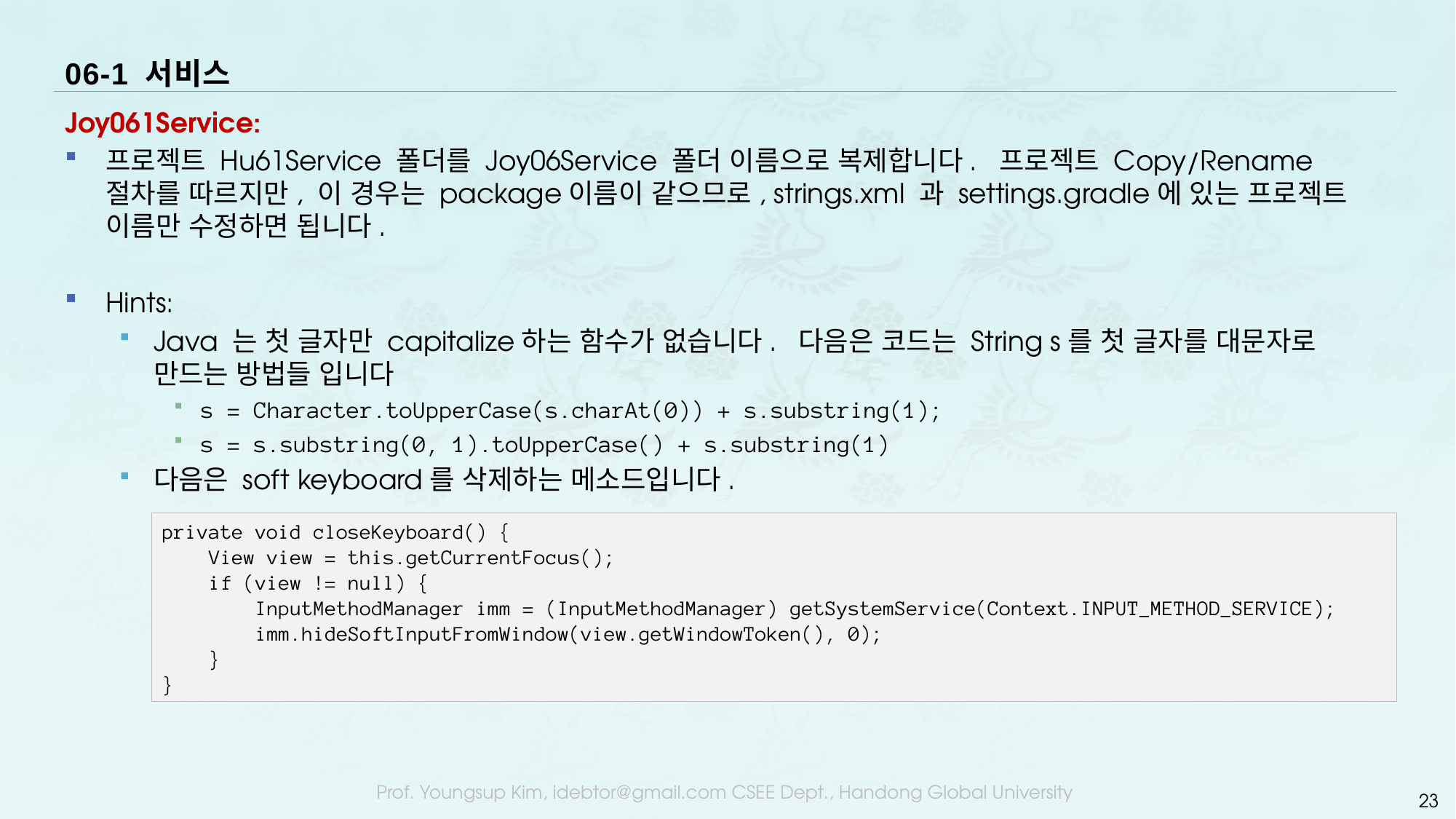

# 06-1 서비스
Joy061Service:
프로젝트 Hu61Service 폴더를 Joy06Service 폴더 이름으로 복제합니다.  프로젝트 Copy/Rename 절차를 따르지만, 이 경우는 package이름이 같으므로, strings.xml 과 settings.gradle에 있는 프로젝트 이름만 수정하면 됩니다.

Hints:
Java 는 첫 글자만 capitalize하는 함수가 없습니다.  다음은 코드는 String s를 첫 글자를 대문자로 만드는 방법들 입니다
s = Character.toUpperCase(s.charAt(0)) + s.substring(1);
s = s.substring(0, 1).toUpperCase() + s.substring(1)
다음은 soft keyboard를 삭제하는 메소드입니다.

private void closeKeyboard() {
    View view = this.getCurrentFocus();
    if (view != null) {
        InputMethodManager imm = (InputMethodManager) getSystemService(Context.INPUT_METHOD_SERVICE);
        imm.hideSoftInputFromWindow(view.getWindowToken(), 0);
    }
}
23